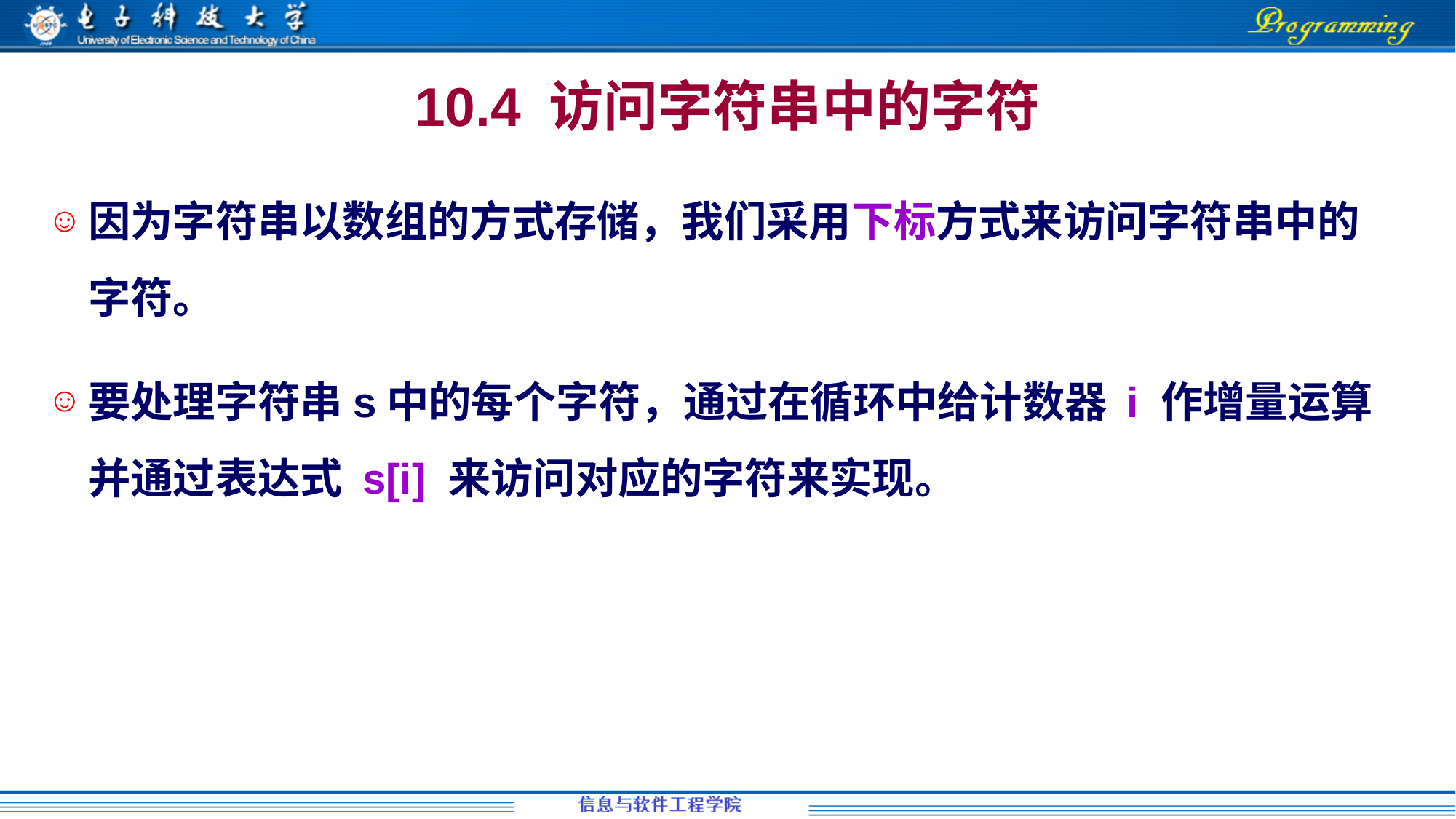

10.4 访问字符串中的字符
因为字符串以数组的方式存储，我们采用下标方式来访问字符串中的字符。
要处理字符串s中的每个字符，通过在循环中给计数器 i 作增量运算并通过表达式 s[i] 来访问对应的字符来实现。